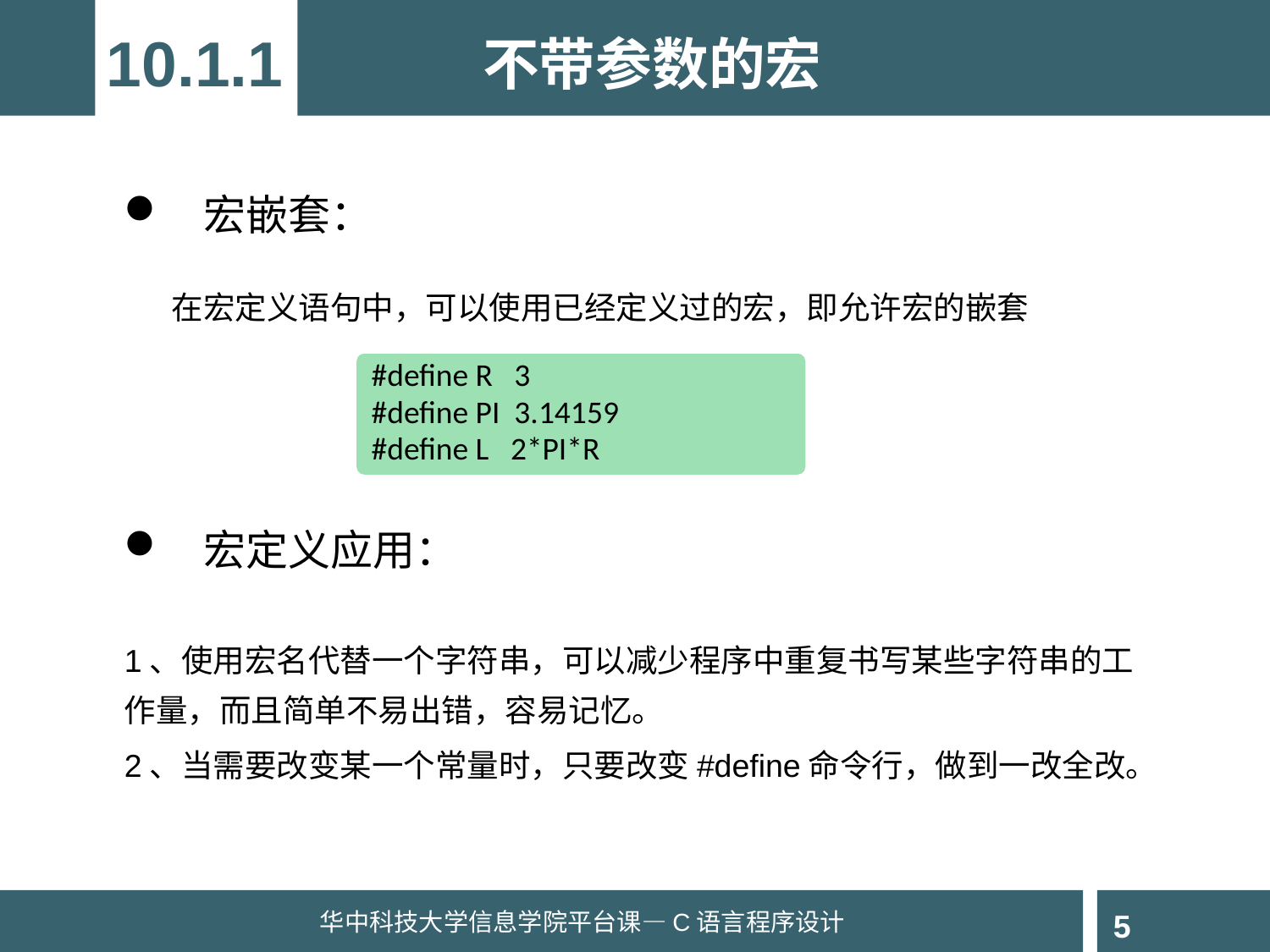

10.1.1
不带参数的宏
宏嵌套：
在宏定义语句中，可以使用已经定义过的宏，即允许宏的嵌套

#define R   3
#define PI  3.14159
#define L   2*PI*R
宏定义应用：
1、使用宏名代替一个字符串，可以减少程序中重复书写某些字符串的工作量，而且简单不易出错，容易记忆。
2、当需要改变某一个常量时，只要改变#define命令行，做到一改全改。